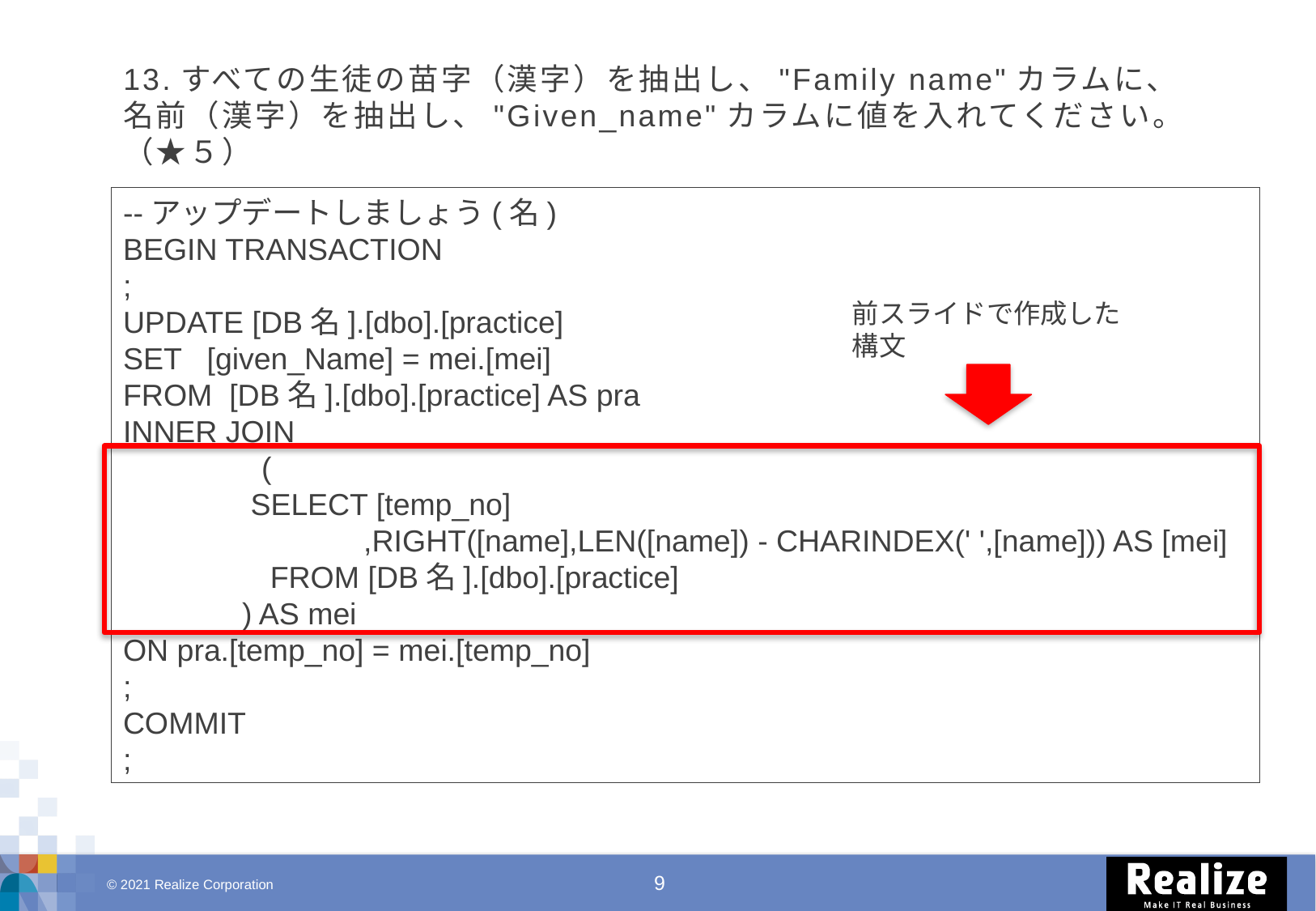

# 13.すべての生徒の苗字（漢字）を抽出し、"Family name"カラムに、 名前（漢字）を抽出し、"Given_name"カラムに値を入れてください。（★５）
--アップデートしましょう(名)
BEGIN TRANSACTION
;
UPDATE [DB名].[dbo].[practice]
SET   [given_Name] = mei.[mei]
FROM  [DB名].[dbo].[practice] AS pra
INNER JOIN
	  (
               SELECT [temp_no]
	              ,RIGHT([name],LEN([name]) - CHARINDEX(' ',[name])) AS [mei]
	   FROM [DB名].[dbo].[practice]
              ) AS mei
ON pra.[temp_no] = mei.[temp_no]
;
COMMIT
;
前スライドで作成した構文